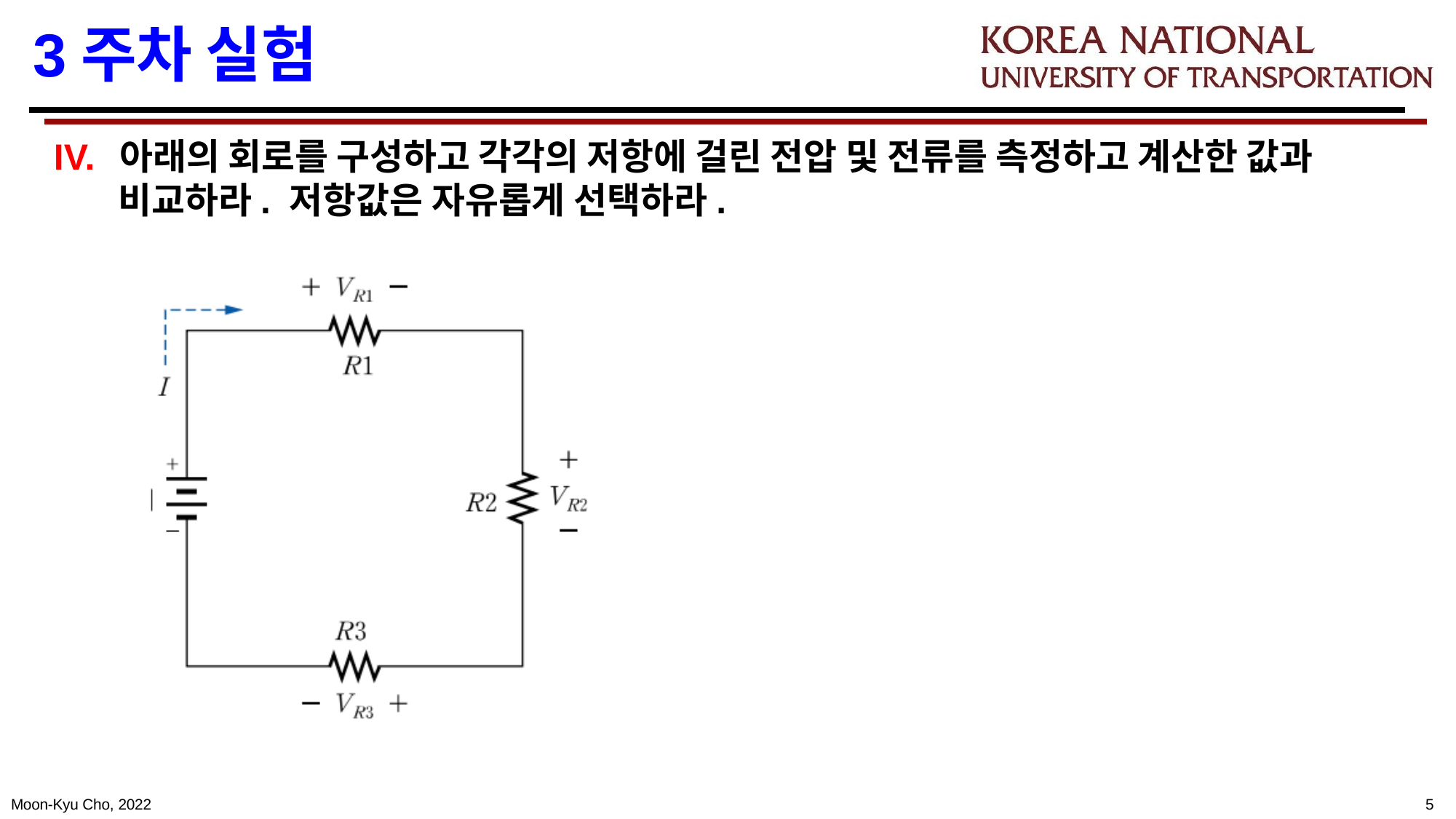

# 3주차 실험
IV.	아래의 회로를 구성하고 각각의 저항에 걸린 전압 및 전류를 측정하고 계산한 값과
비교하라. 저항값은 자유롭게 선택하라.

Moon-Kyu Cho, 2022
5